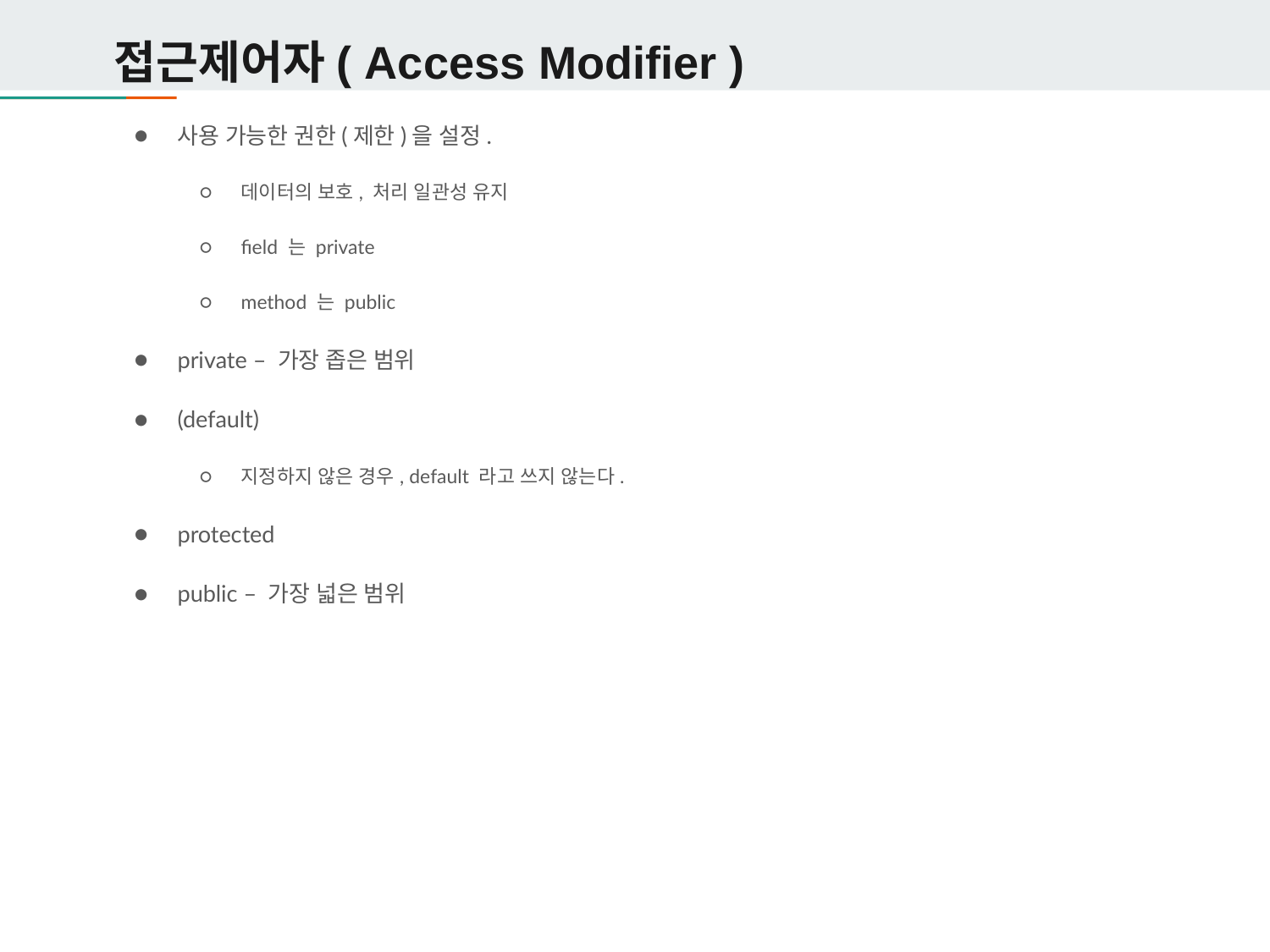

# 접근제어자( Access Modifier )
사용 가능한 권한(제한)을 설정.
데이터의 보호, 처리 일관성 유지
field 는 private
method 는 public
private – 가장 좁은 범위
(default)
지정하지 않은 경우, default 라고 쓰지 않는다.
protected
public – 가장 넓은 범위